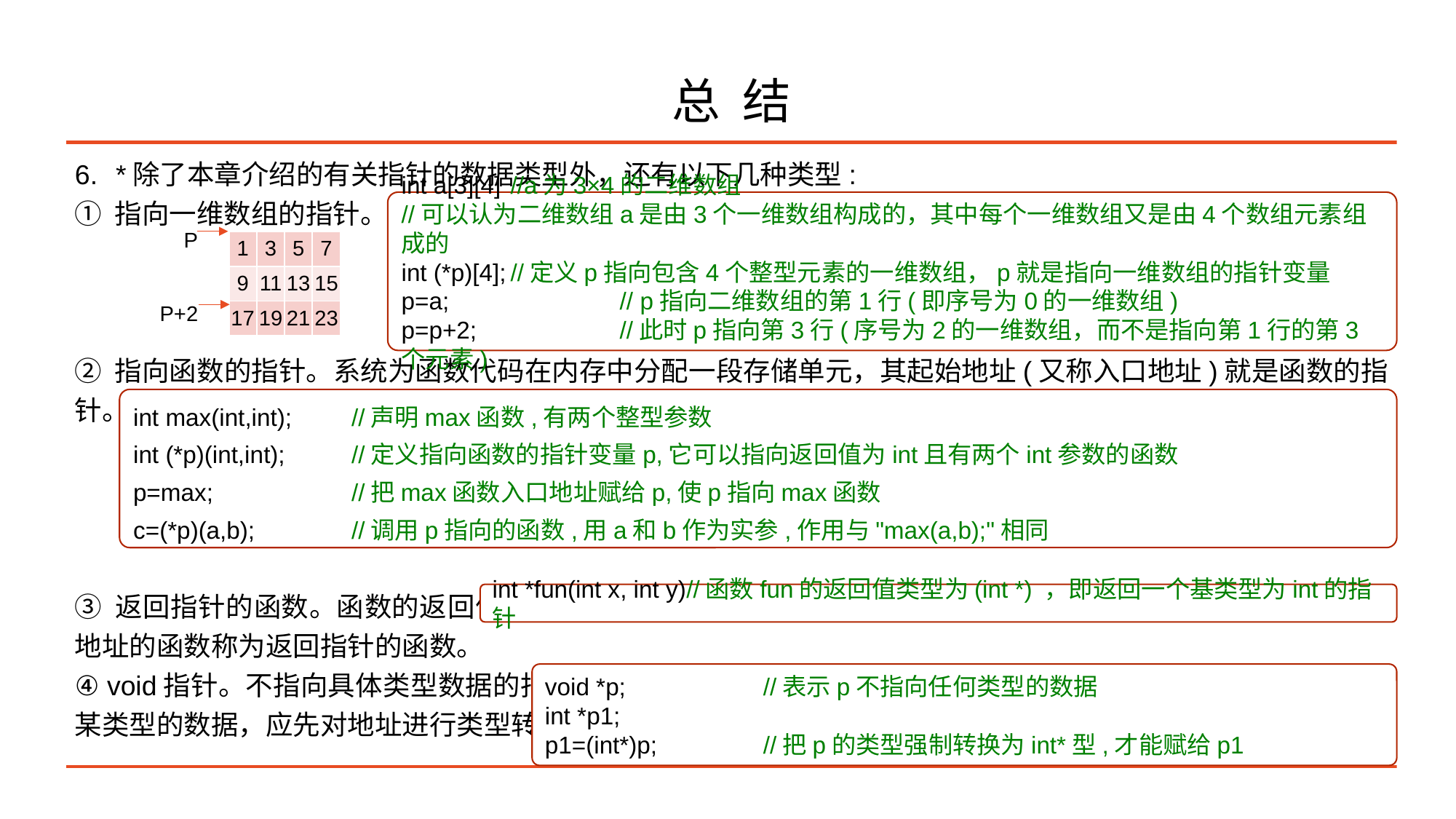

# 总  结
*除了本章介绍的有关指针的数据类型外，还有以下几种类型:
① 指向一维数组的指针。

② 指向函数的指针。系统为函数代码在内存中分配一段存储单元，其起始地址(又称入口地址)就是函数的指针。

③ 返回指针的函数。函数的返回值可以是整型、字符型、实型的数据，也可以是某一变量的地址，这种返回地址的函数称为返回指针的函数。
④ void指针。不指向具体类型数据的指针，称“指向空类型”，以(void *)类型表示。如果需要用此地址指向某类型的数据，应先对地址进行类型转换。
int a[3][4]	//a为3×4的二维数组
//可以认为二维数组a是由3个一维数组构成的，其中每个一维数组又是由4个数组元素组成的
int (*p)[4];	//定义p指向包含4个整型元素的一维数组，p就是指向一维数组的指针变量
p=a;		// p指向二维数组的第1行(即序号为0的一维数组)
p=p+2;		//此时p指向第3行(序号为2的一维数组，而不是指向第1行的第3个元素)
P
| 1 | 3 | 5 | 7 |
| --- | --- | --- | --- |
| 9 | 11 | 13 | 15 |
| 17 | 19 | 21 | 23 |
P+2
int max(int,int); 	//声明max函数,有两个整型参数
int (*p)(int,int); 	//定义指向函数的指针变量p,它可以指向返回值为int且有两个int参数的函数
p=max;		//把max函数入口地址赋给p,使p指向max函数
c=(*p)(a,b);	//调用p指向的函数,用a和b作为实参,作用与"max(a,b);"相同
int *fun(int x, int y)//函数fun的返回值类型为(int *) ，即返回一个基类型为int的指针
void *p;		//表示p不指向任何类型的数据
int *p1;
p1=(int*)p;	//把p的类型强制转换为int*型,才能赋给p1